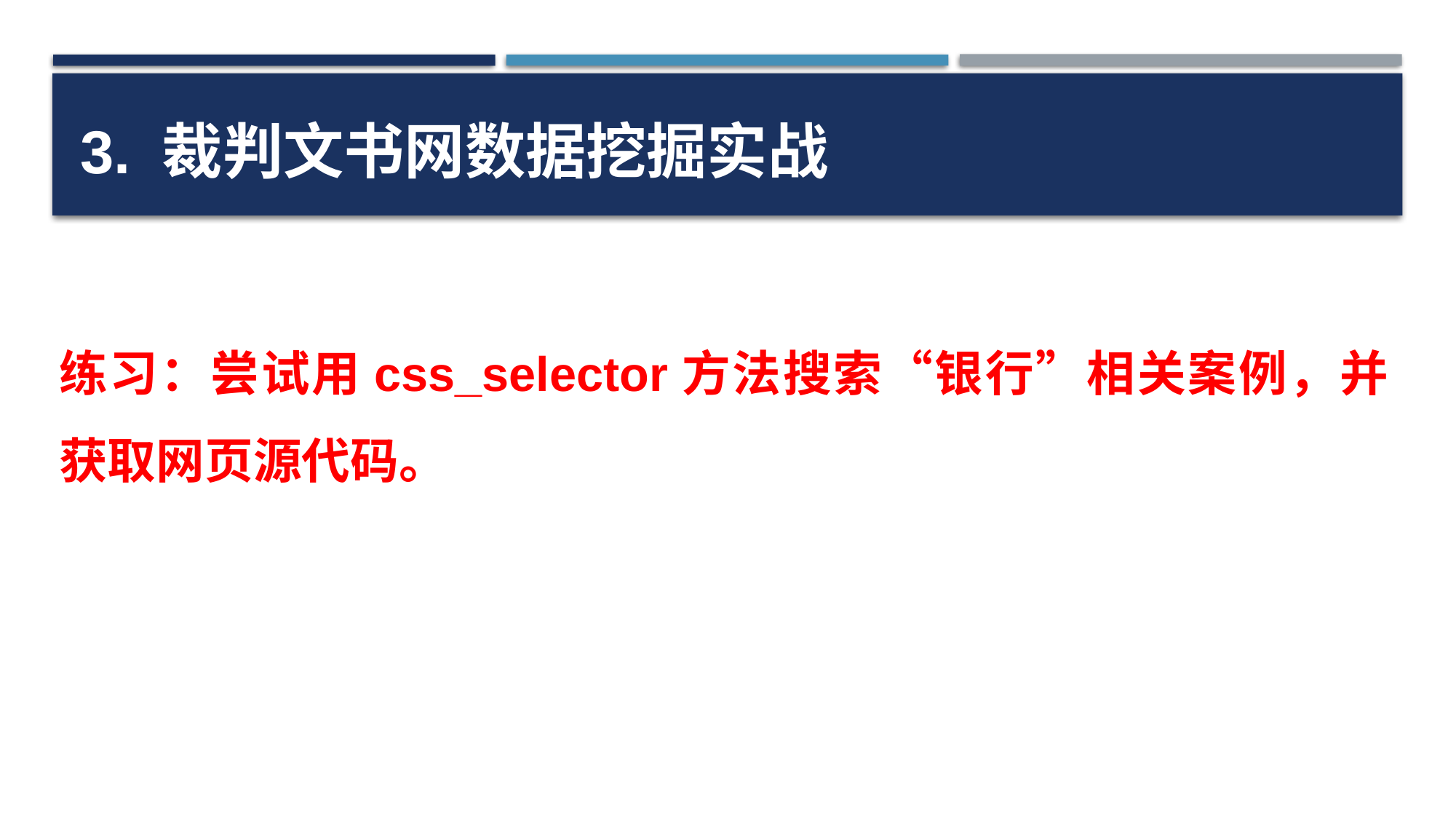

3. 裁判文书网数据挖掘实战
练习：尝试用css_selector方法搜索“银行”相关案例，并获取网页源代码。
23